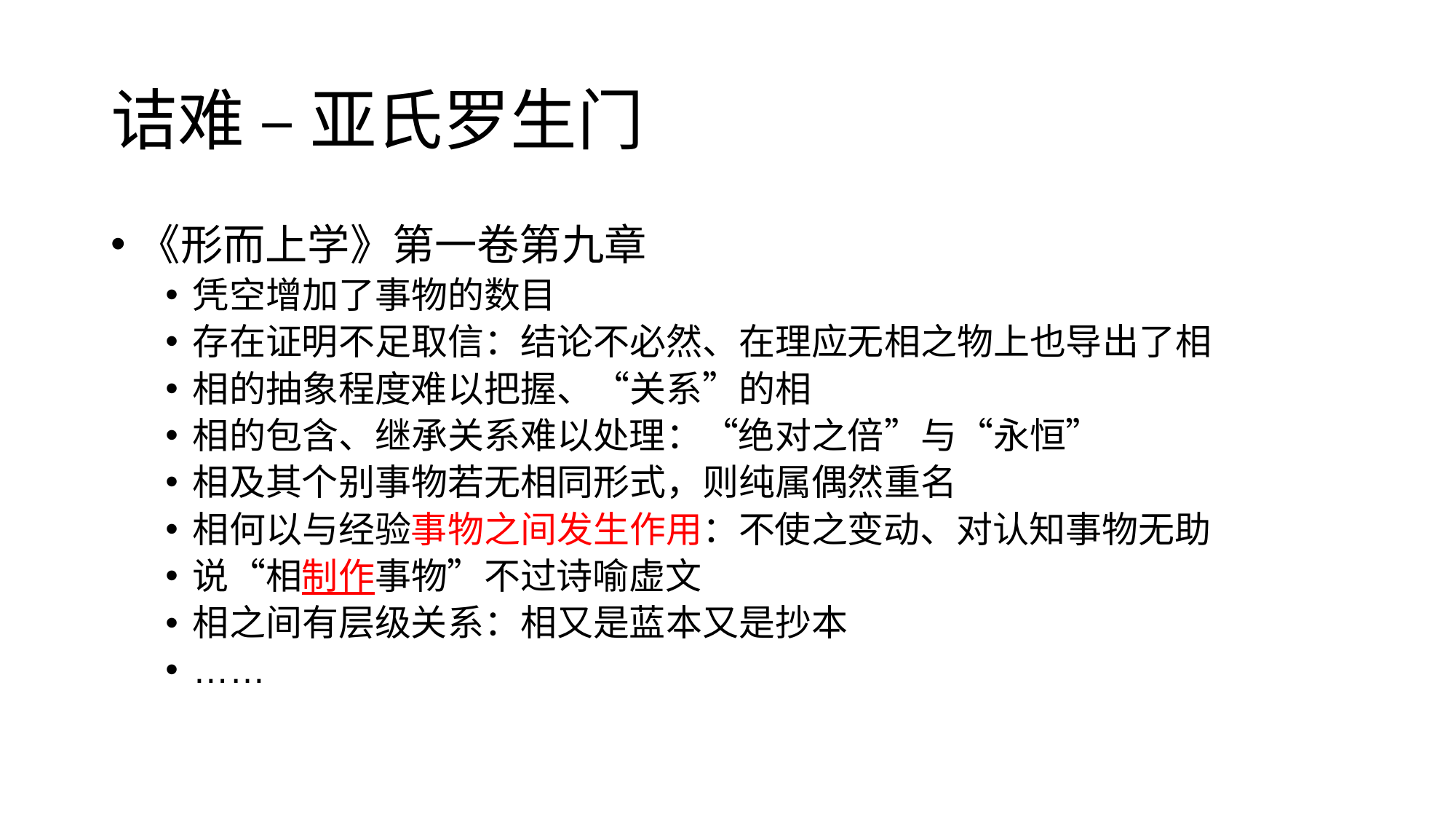

# 诘难 – 亚氏罗生门
《形而上学》第一卷第九章
凭空增加了事物的数目
存在证明不足取信：结论不必然、在理应无相之物上也导出了相
相的抽象程度难以把握、“关系”的相
相的包含、继承关系难以处理：“绝对之倍”与“永恒”
相及其个别事物若无相同形式，则纯属偶然重名
相何以与经验事物之间发生作用：不使之变动、对认知事物无助
说“相制作事物”不过诗喻虚文
相之间有层级关系：相又是蓝本又是抄本
……